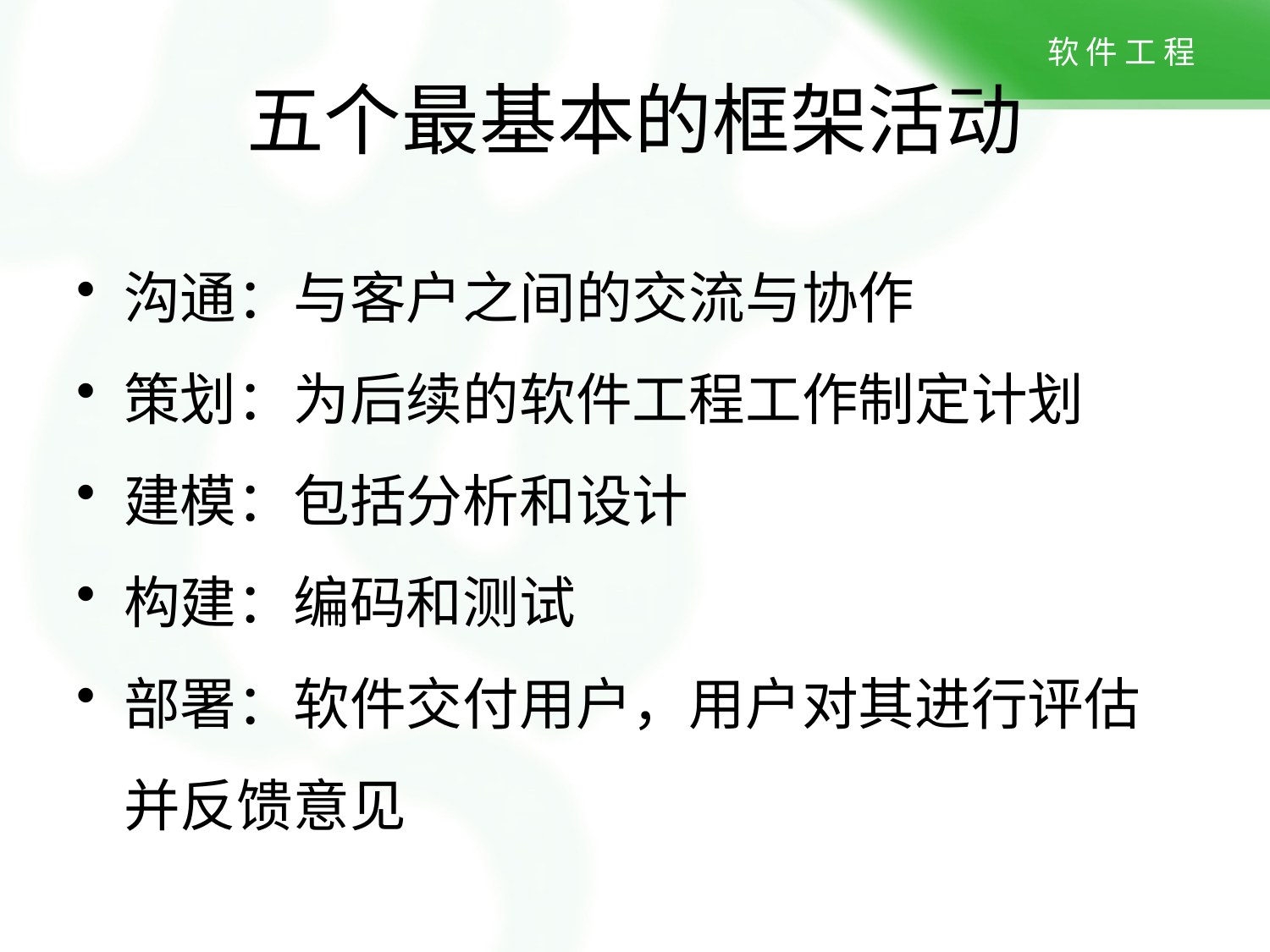

# 五个最基本的框架活动
沟通：与客户之间的交流与协作
策划：为后续的软件工程工作制定计划
建模：包括分析和设计
构建：编码和测试
部署：软件交付用户，用户对其进行评估并反馈意见